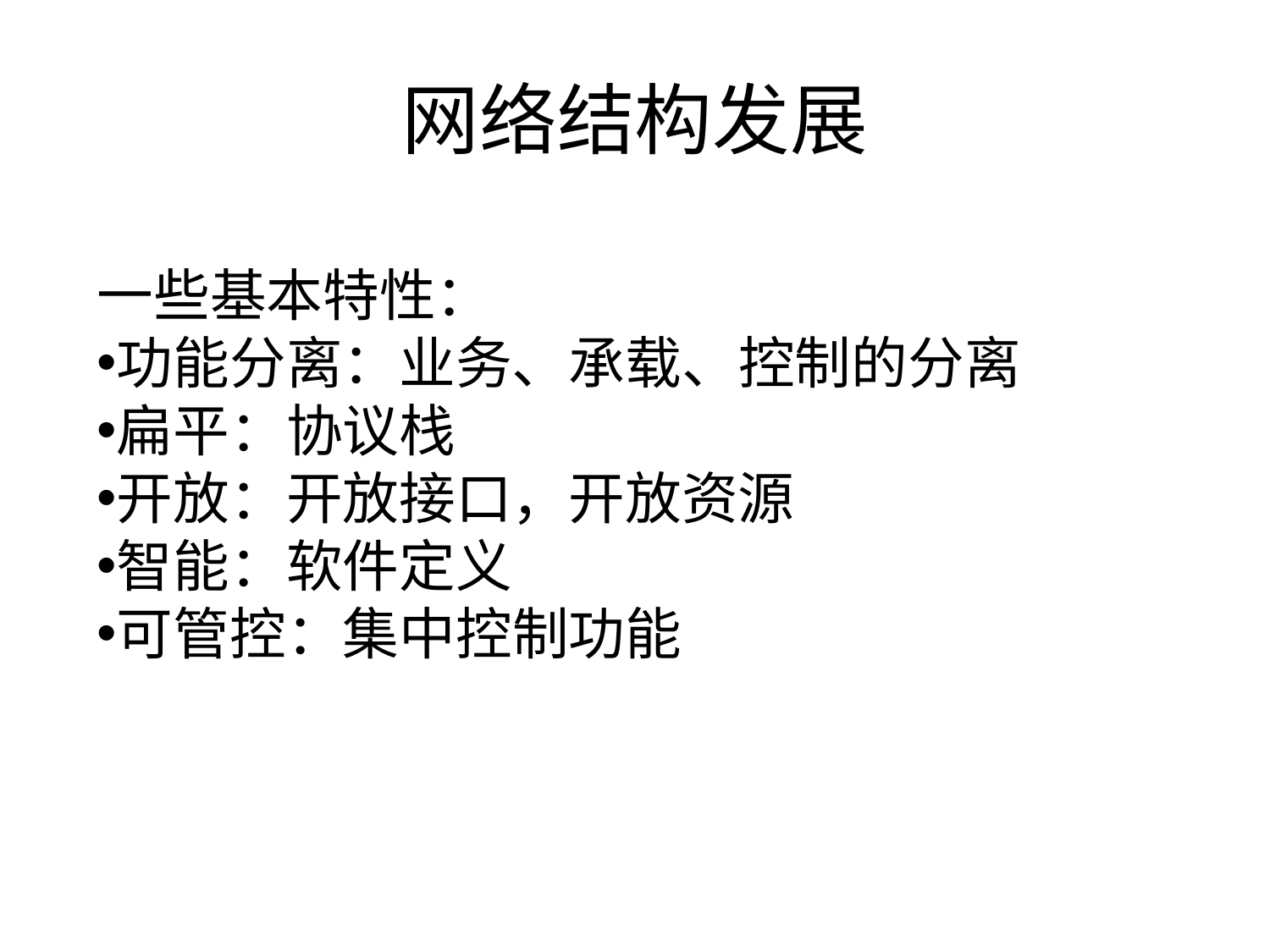

# 网络结构发展
一些基本特性：
功能分离：业务、承载、控制的分离
扁平：协议栈
开放：开放接口，开放资源
智能：软件定义
可管控：集中控制功能